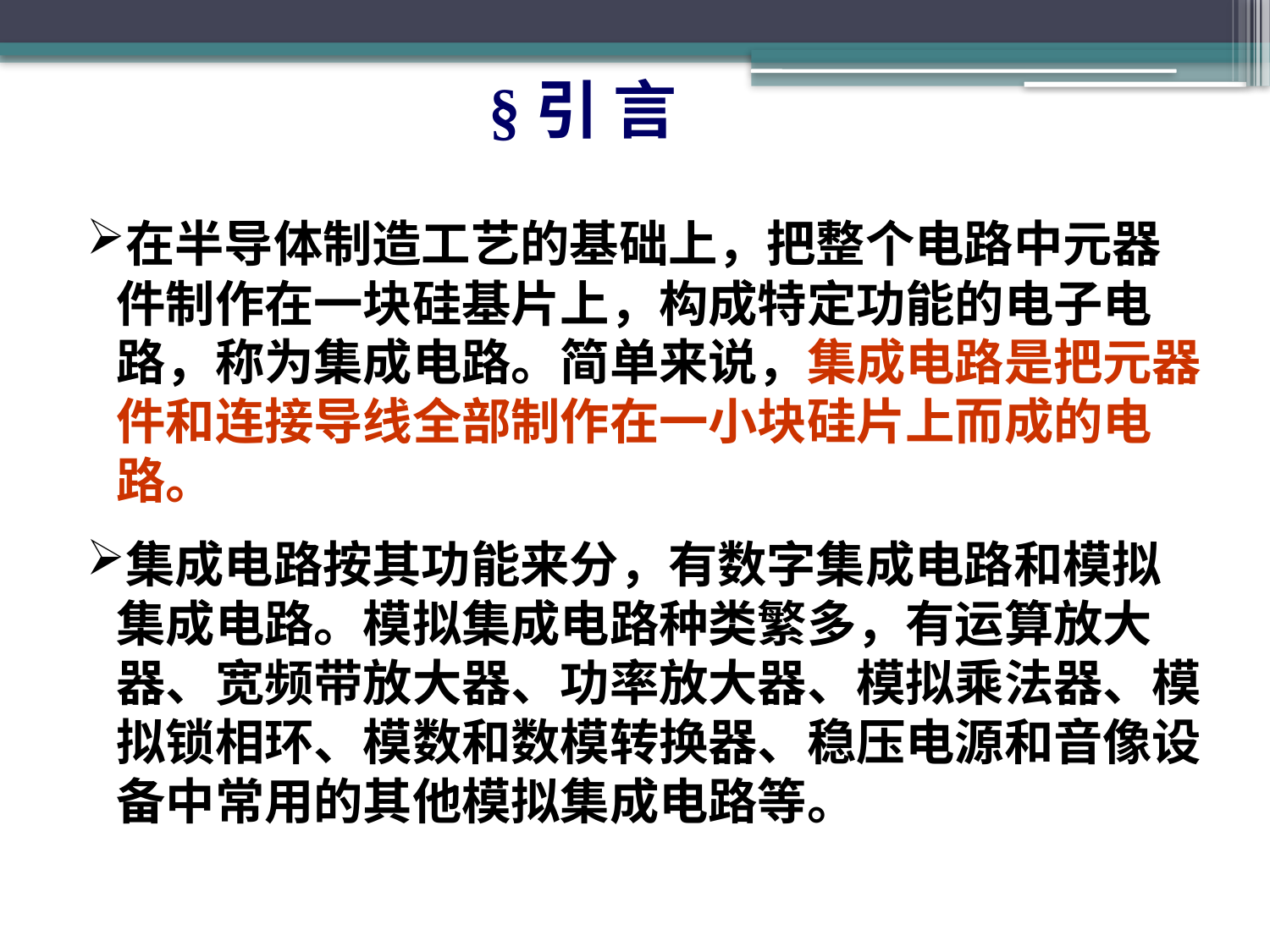

§引 言
在半导体制造工艺的基础上，把整个电路中元器件制作在一块硅基片上，构成特定功能的电子电路，称为集成电路。简单来说，集成电路是把元器件和连接导线全部制作在一小块硅片上而成的电路。
集成电路按其功能来分，有数字集成电路和模拟集成电路。模拟集成电路种类繁多，有运算放大器、宽频带放大器、功率放大器、模拟乘法器、模拟锁相环、模数和数模转换器、稳压电源和音像设备中常用的其他模拟集成电路等。